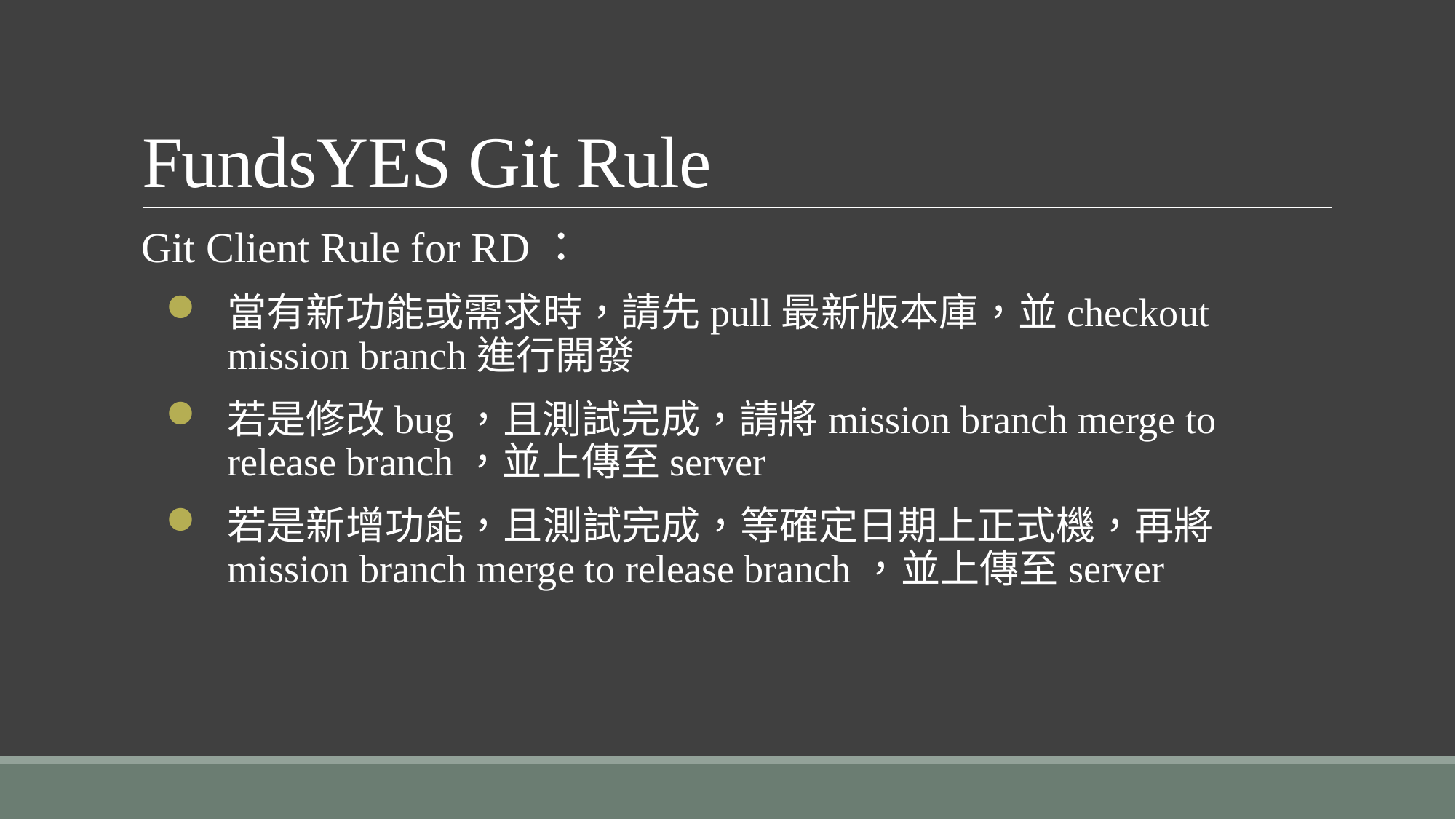

# FundsYES Git Rule
 Git Client Rule for RD：
當有新功能或需求時，請先pull最新版本庫，並checkout mission branch進行開發
若是修改bug，且測試完成，請將mission branch merge to release branch，並上傳至server
若是新增功能，且測試完成，等確定日期上正式機，再將mission branch merge to release branch，並上傳至server